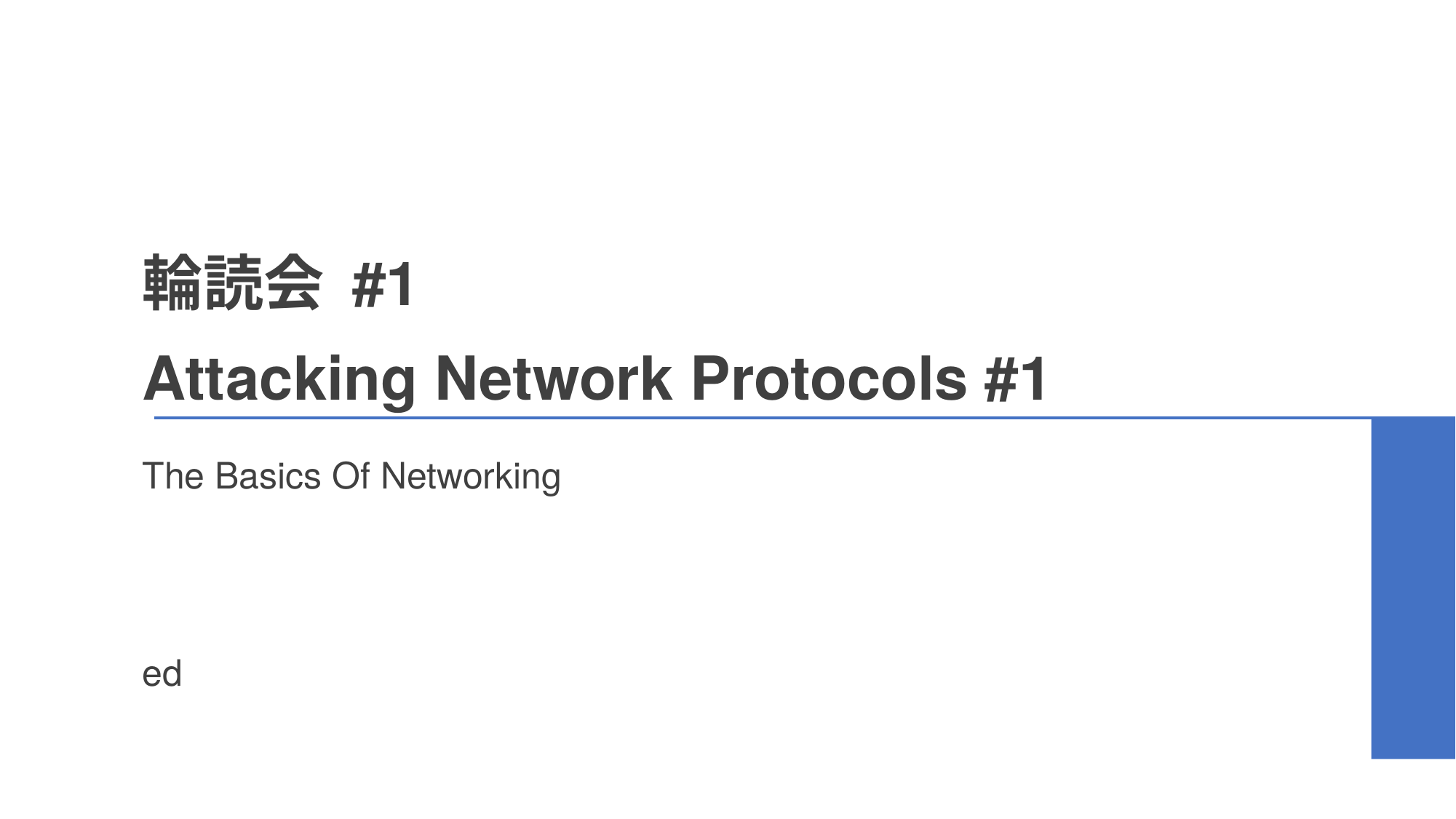

# 輪読会 #1 Attacking Network Protocols #1
The Basics Of Networking
ed